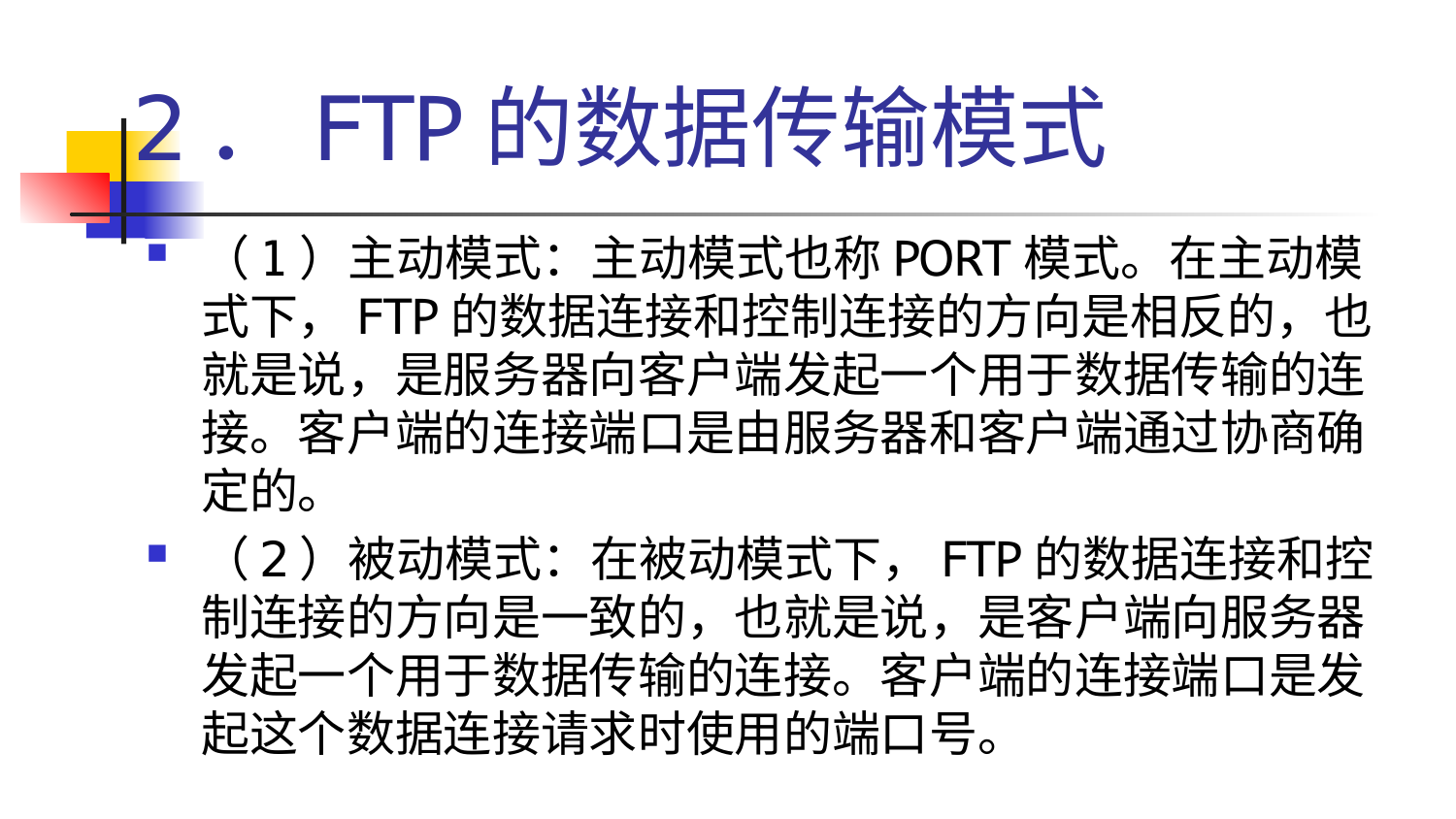

# 2．FTP的数据传输模式
（1）主动模式：主动模式也称PORT模式。在主动模式下，FTP的数据连接和控制连接的方向是相反的，也就是说，是服务器向客户端发起一个用于数据传输的连接。客户端的连接端口是由服务器和客户端通过协商确定的。
（2）被动模式：在被动模式下，FTP的数据连接和控制连接的方向是一致的，也就是说，是客户端向服务器发起一个用于数据传输的连接。客户端的连接端口是发起这个数据连接请求时使用的端口号。